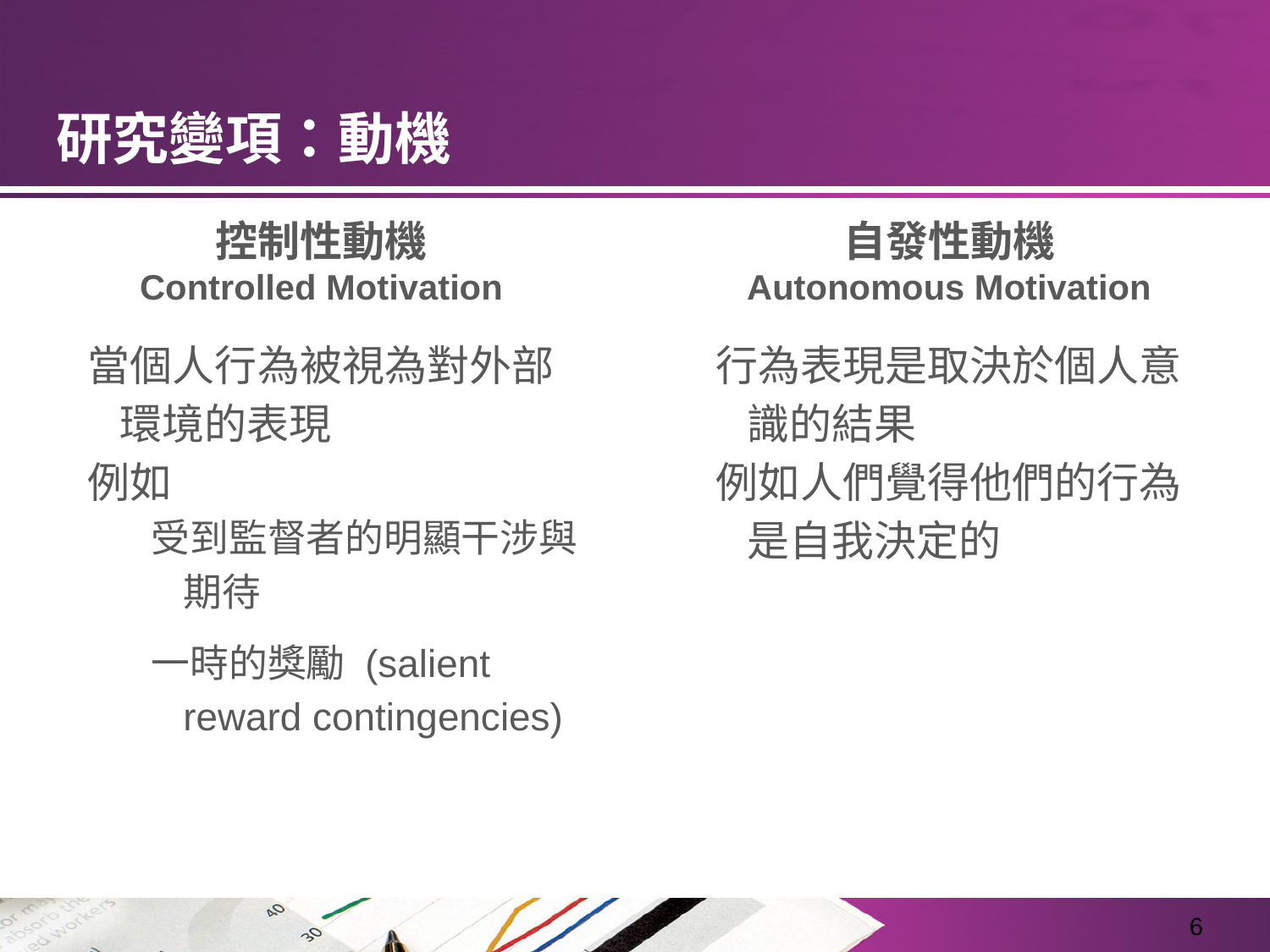

# 研究變項：動機
控制性動機
Controlled Motivation
自發性動機
Autonomous Motivation
當個人行為被視為對外部環境的表現
例如
受到監督者的明顯干涉與期待
一時的獎勵 (salient reward contingencies)
行為表現是取決於個人意識的結果
例如人們覺得他們的行為是自我決定的
6